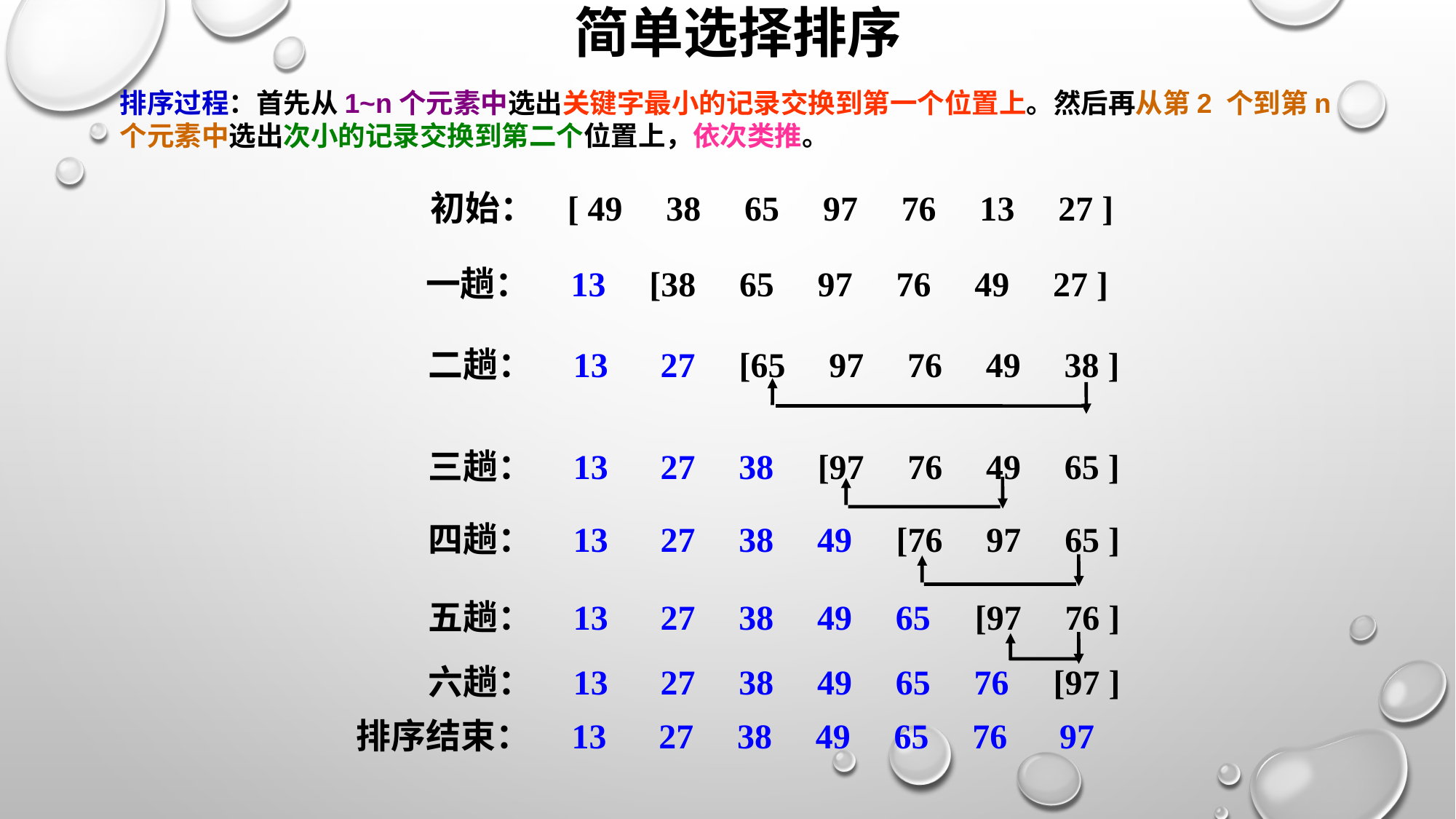

# 简单选择排序

排序过程：首先从1~n个元素中选出关键字最小的记录交换到第一个位置上。然后再从第2 个到第n个元素中选出次小的记录交换到第二个位置上，依次类推。
初始：   [ 49     38     65     97     76     13     27 ]
一趟：    13     [38     65     97     76     49     27 ]
二趟：    13      27     [65     97     76     49     38 ]

三趟：    13      27     38     [97     76     49     65 ]

四趟：    13      27     38     49     [76     97     65 ]

五趟：    13      27     38     49     65     [97     76 ]

六趟：    13      27     38     49     65     76     [97 ]
排序结束：    13      27     38     49     65     76      97